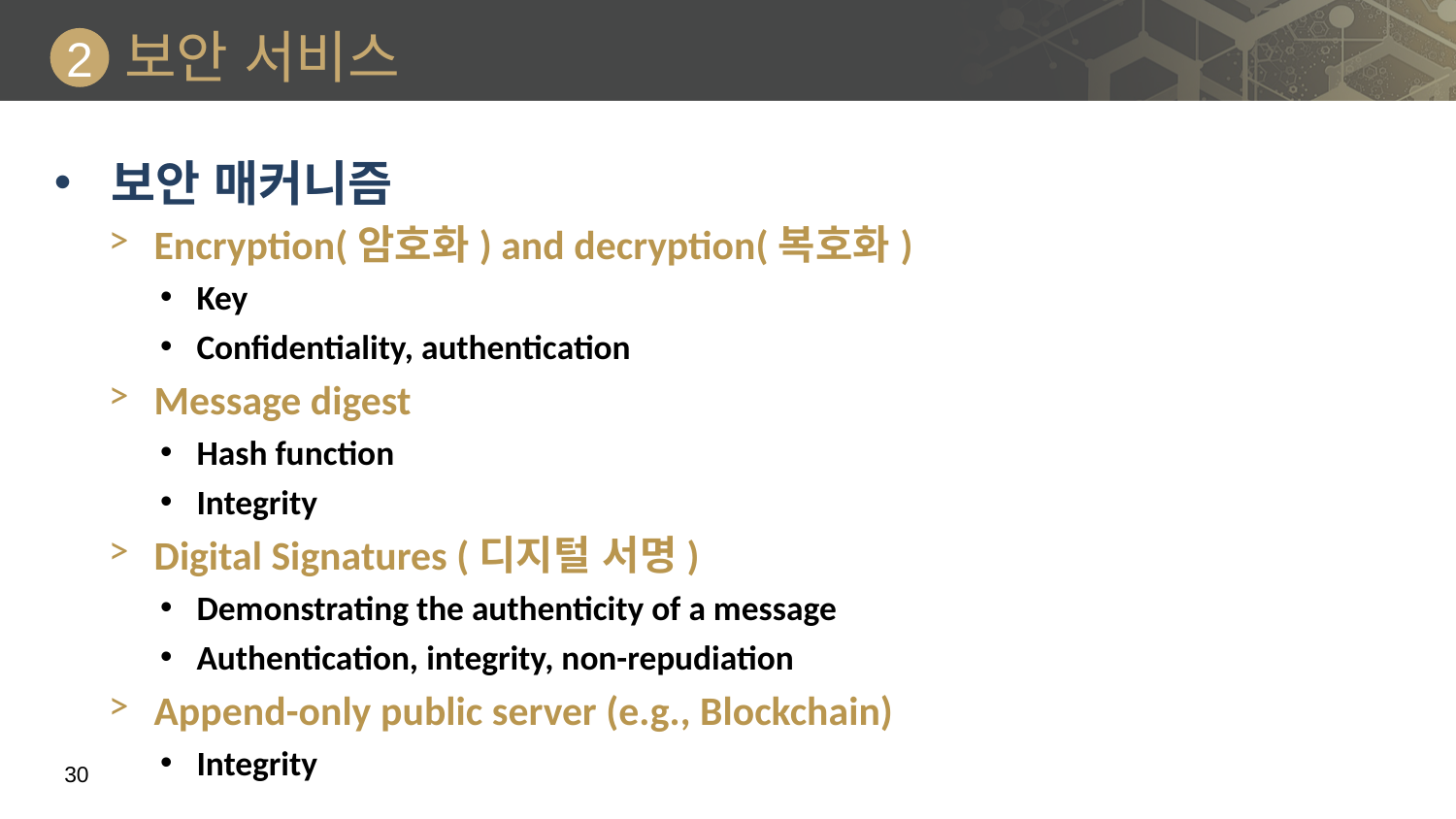

# 보안 서비스
2
보안 매커니즘
Encryption(암호화) and decryption(복호화)
Key
Confidentiality, authentication
Message digest
Hash function
Integrity
Digital Signatures (디지털 서명)
Demonstrating the authenticity of a message
Authentication, integrity, non-repudiation
Append-only public server (e.g., Blockchain)
Integrity

30